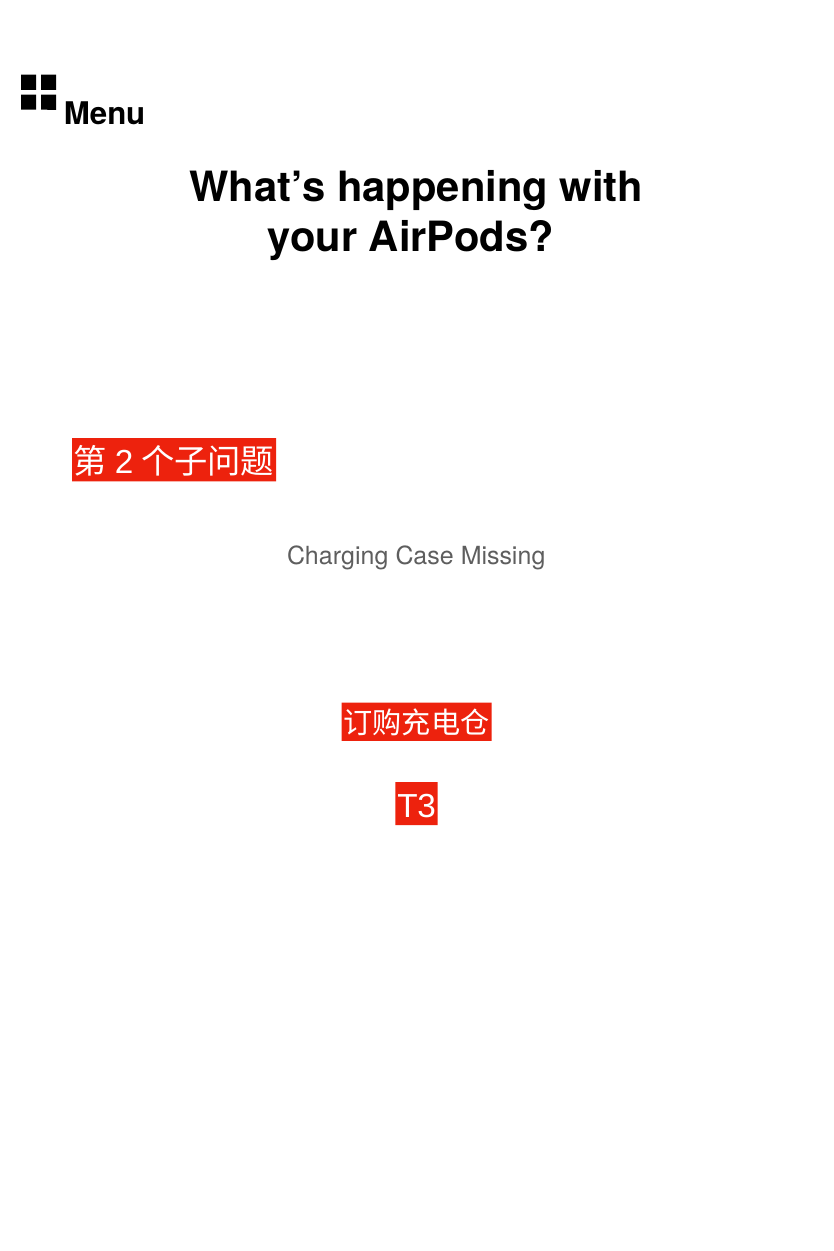

Menu
What’s happening with your AirPods?
第2个子问题
Charging Case Missing
订购充电仓
T3